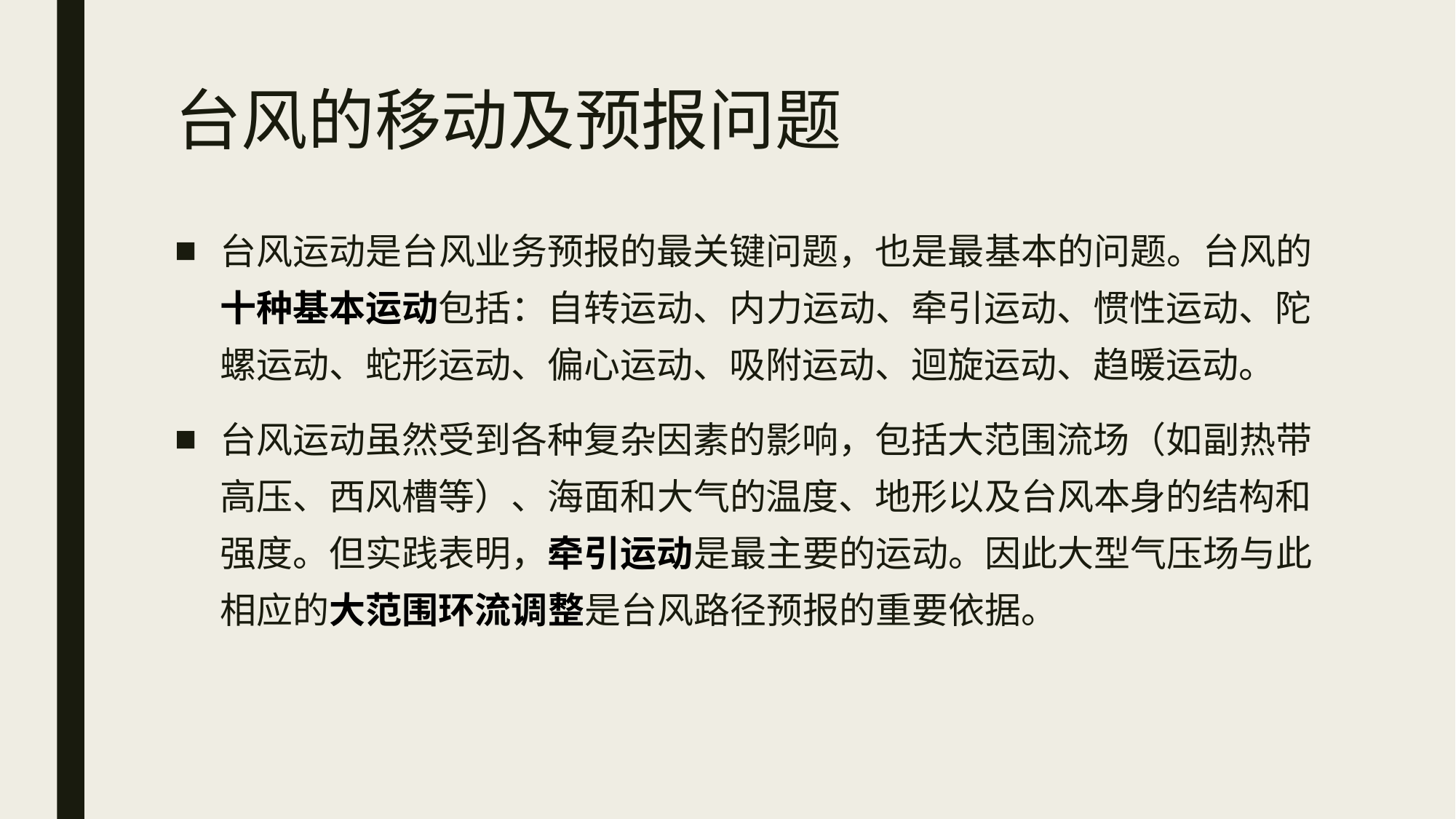

# 台风的移动及预报问题
台风运动是台风业务预报的最关键问题，也是最基本的问题。台风的十种基本运动包括：自转运动、内力运动、牵引运动、惯性运动、陀螺运动、蛇形运动、偏心运动、吸附运动、迴旋运动、趋暖运动。
台风运动虽然受到各种复杂因素的影响，包括大范围流场（如副热带高压、西风槽等）、海面和大气的温度、地形以及台风本身的结构和强度。但实践表明，牵引运动是最主要的运动。因此大型气压场与此相应的大范围环流调整是台风路径预报的重要依据。